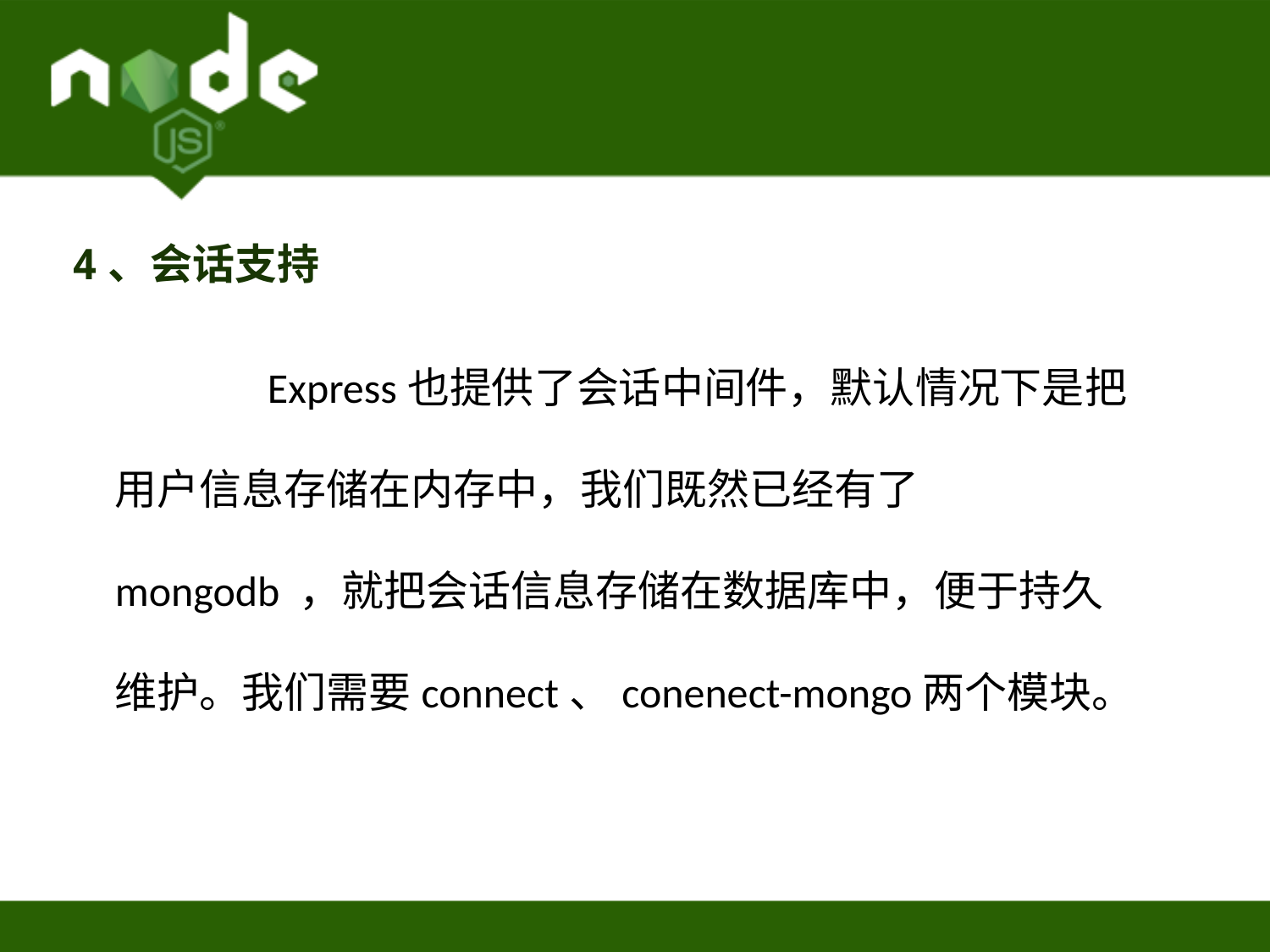

4、会话支持
                Express也提供了会话中间件，默认情况下是把用户信息存储在内存中，我们既然已经有了mongodb ，就把会话信息存储在数据库中，便于持久维护。我们需要connect、conenect-mongo两个模块。